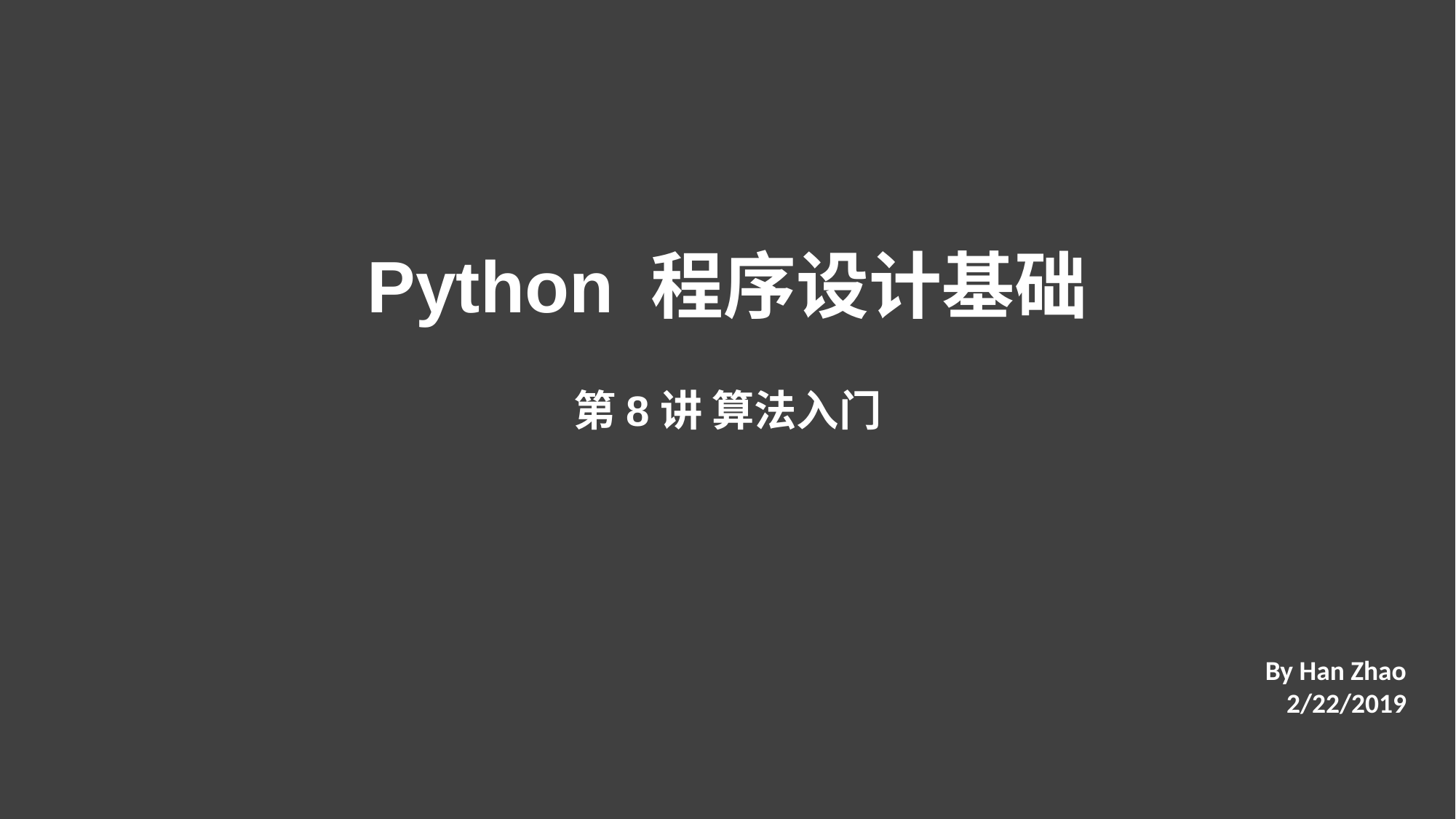

Python 程序设计基础
第8讲 算法入门
By Han Zhao
2/22/2019